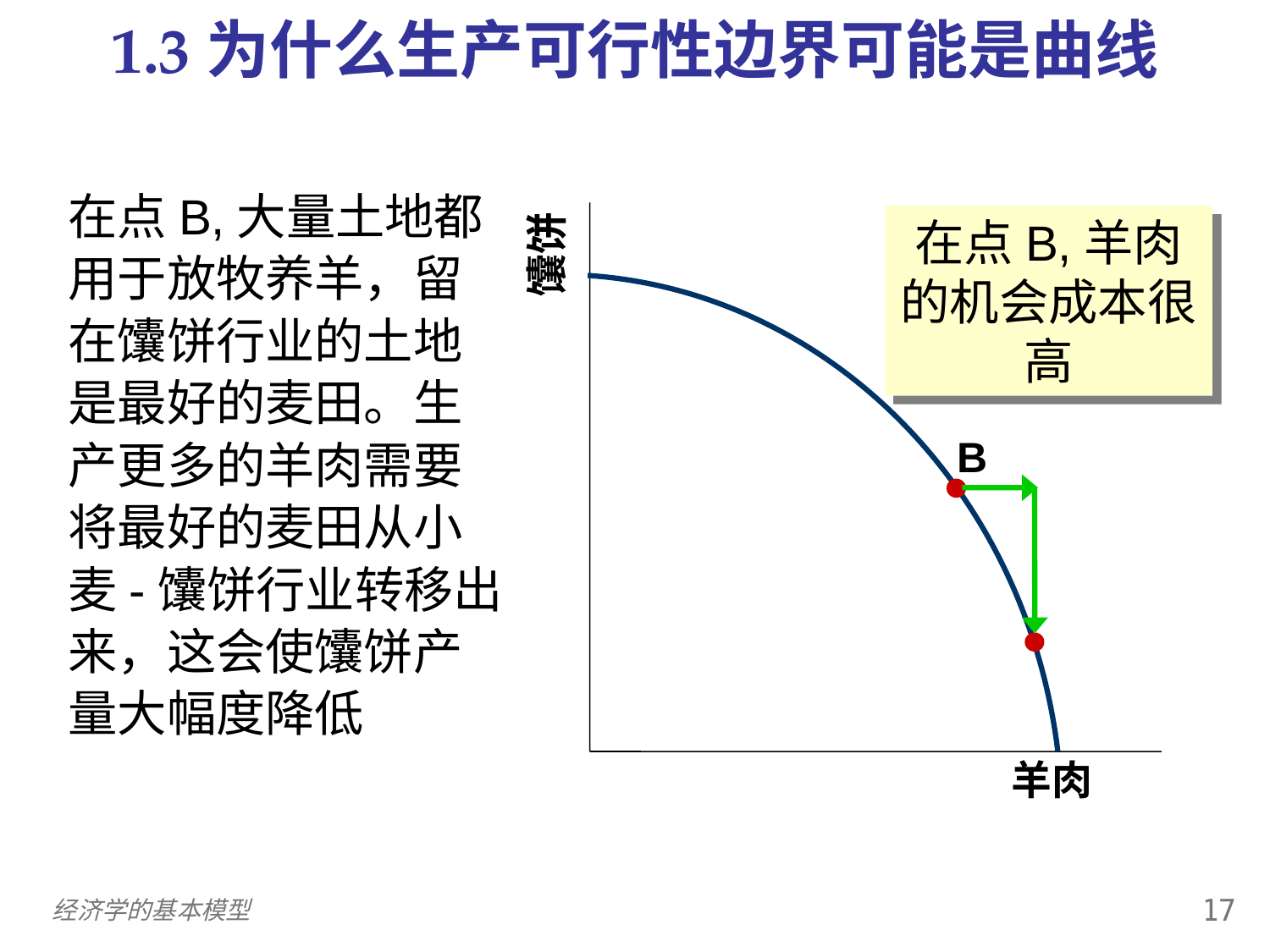

1.3为什么生产可行性边界可能是曲线
在点B,大量土地都用于放牧养羊，留在馕饼行业的土地是最好的麦田。生产更多的羊肉需要将最好的麦田从小麦-馕饼行业转移出来，这会使馕饼产量大幅度降低

在点B,羊肉的机会成本很高
馕饼

B

羊肉
17
经济学的基本模型